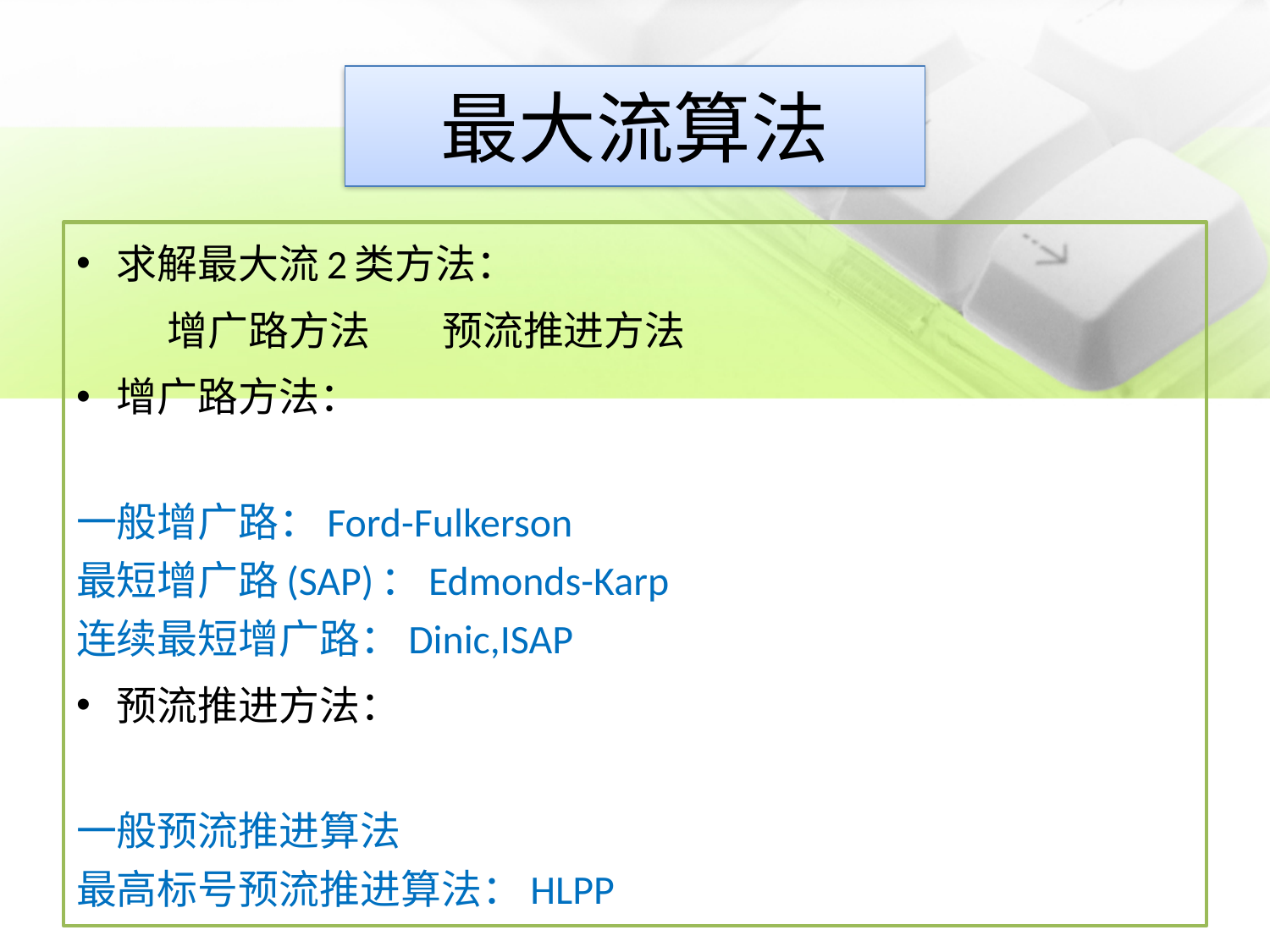

# 最大流算法
求解最大流2类方法：
	增广路方法 		预流推进方法
增广路方法：
一般增广路：Ford-Fulkerson
最短增广路(SAP)：Edmonds-Karp
连续最短增广路：Dinic,ISAP
预流推进方法：
一般预流推进算法
最高标号预流推进算法：HLPP